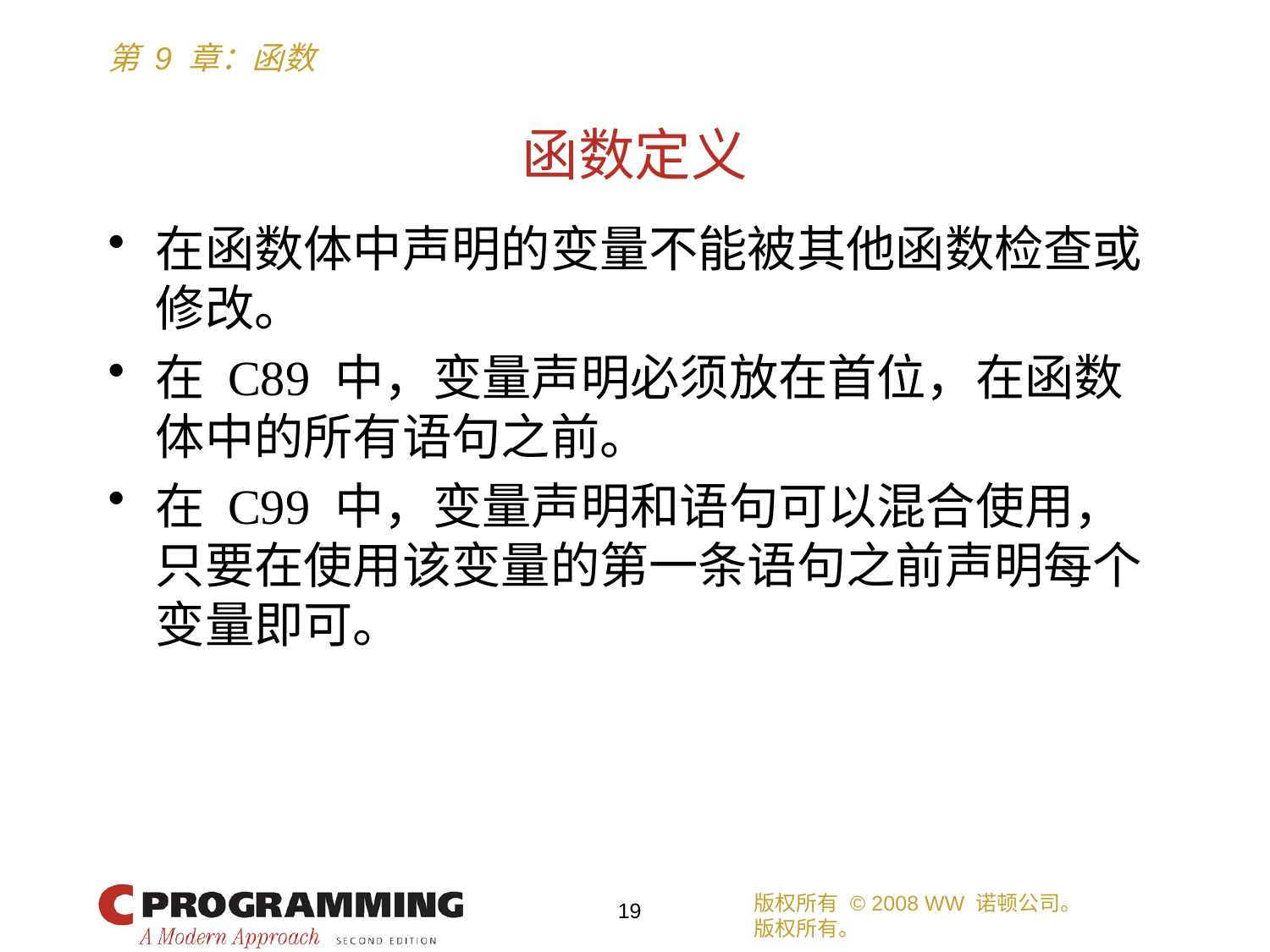

# 函数定义
在函数体中声明的变量不能被其他函数检查或修改。
在 C89 中，变量声明必须放在首位，在函数体中的所有语句之前。
在 C99 中，变量声明和语句可以混合使用，只要在使用该变量的第一条语句之前声明每个变量即可。
版权所有 © 2008 WW 诺顿公司。
版权所有。
19